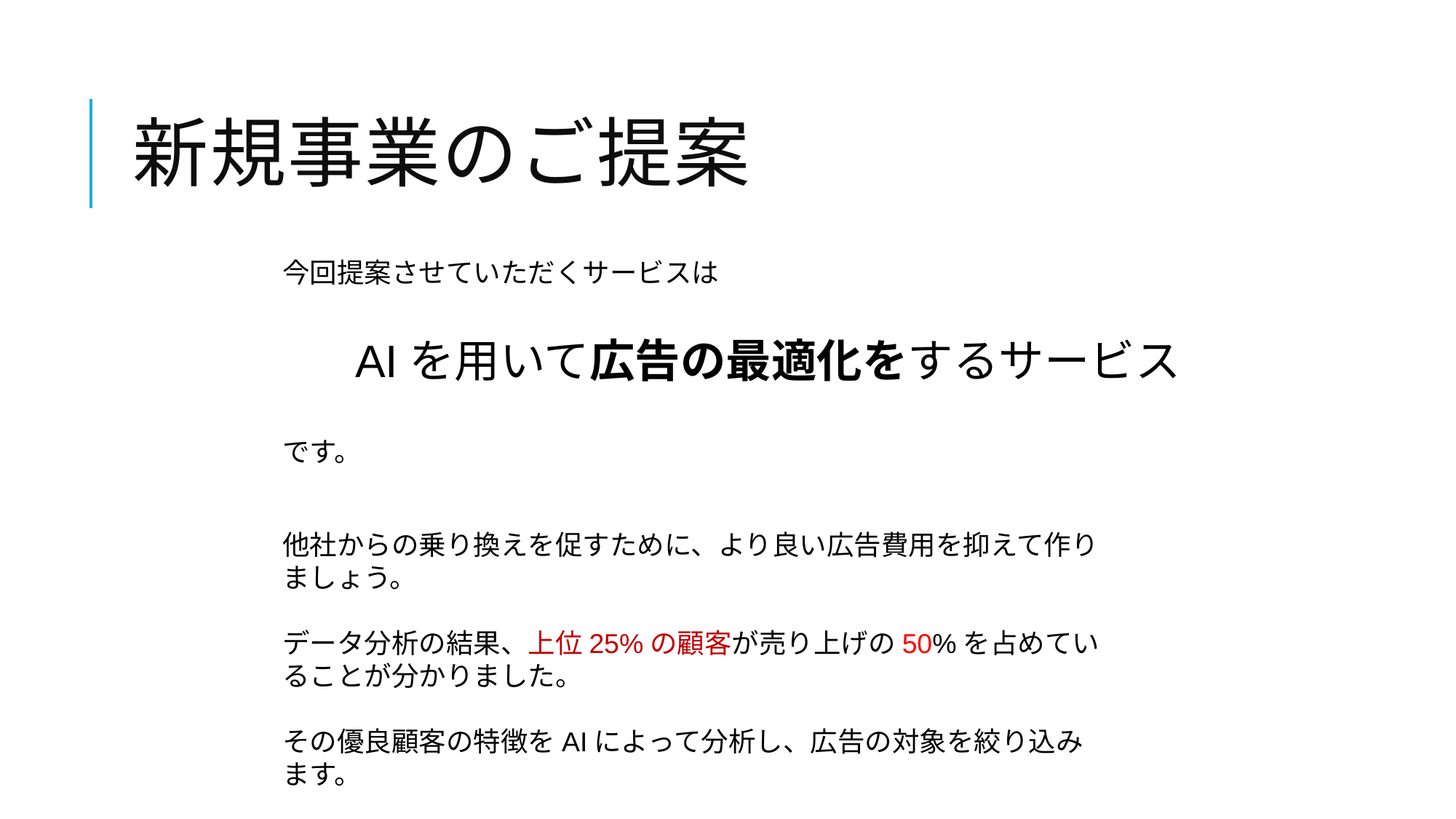

# 新規事業のご提案
今回提案させていただくサービスは
AIを用いて広告の最適化をするサービス

です。
他社からの乗り換えを促すために、より良い広告費用を抑えて作りましょう。

データ分析の結果、上位25%の顧客が売り上げの50%を占めていることが分かりました。

その優良顧客の特徴をAIによって分析し、広告の対象を絞り込みます。